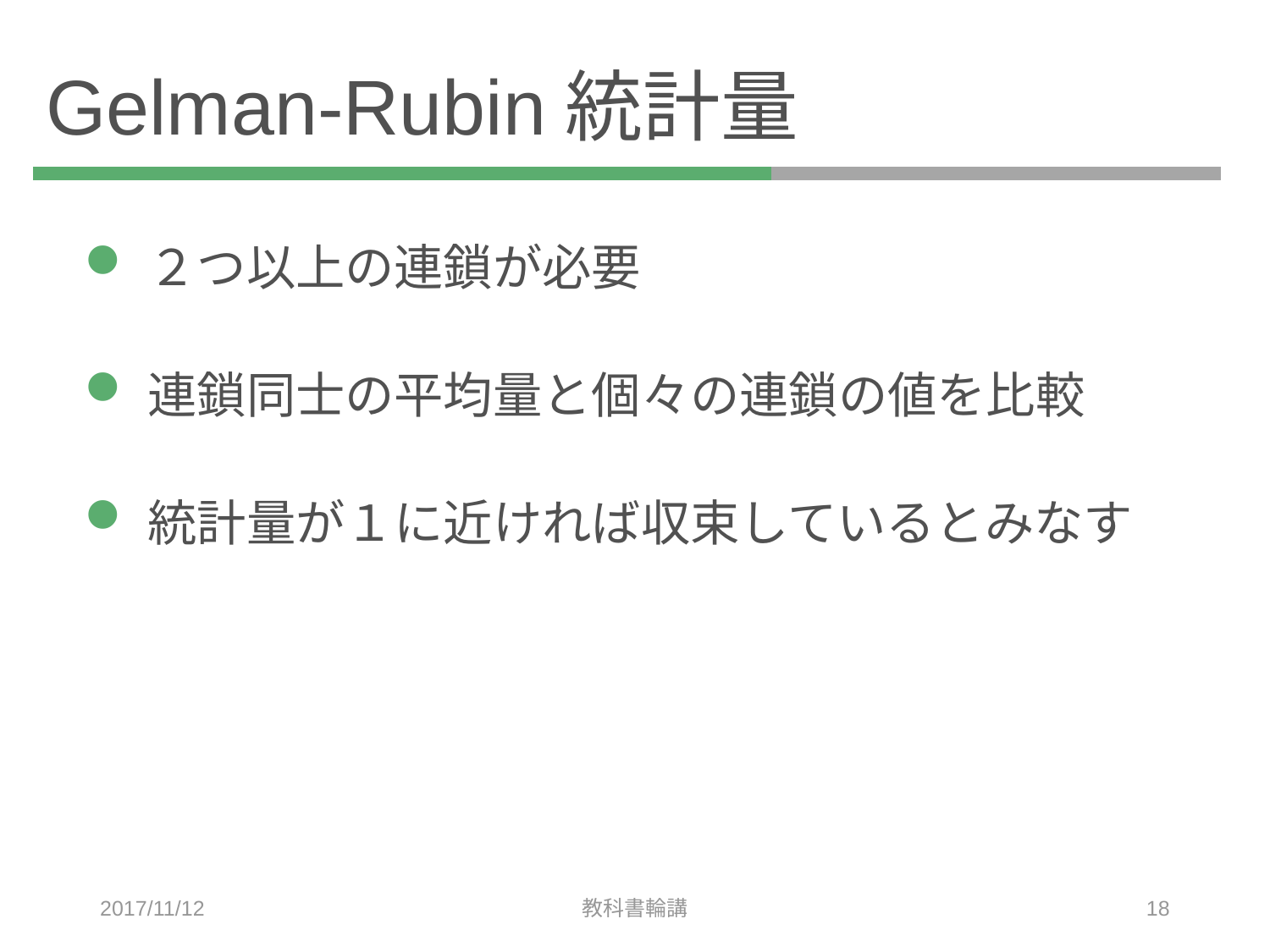

# Gelman-Rubin統計量
２つ以上の連鎖が必要
連鎖同士の平均量と個々の連鎖の値を比較
統計量が１に近ければ収束しているとみなす
2017/11/12
教科書輪講
18